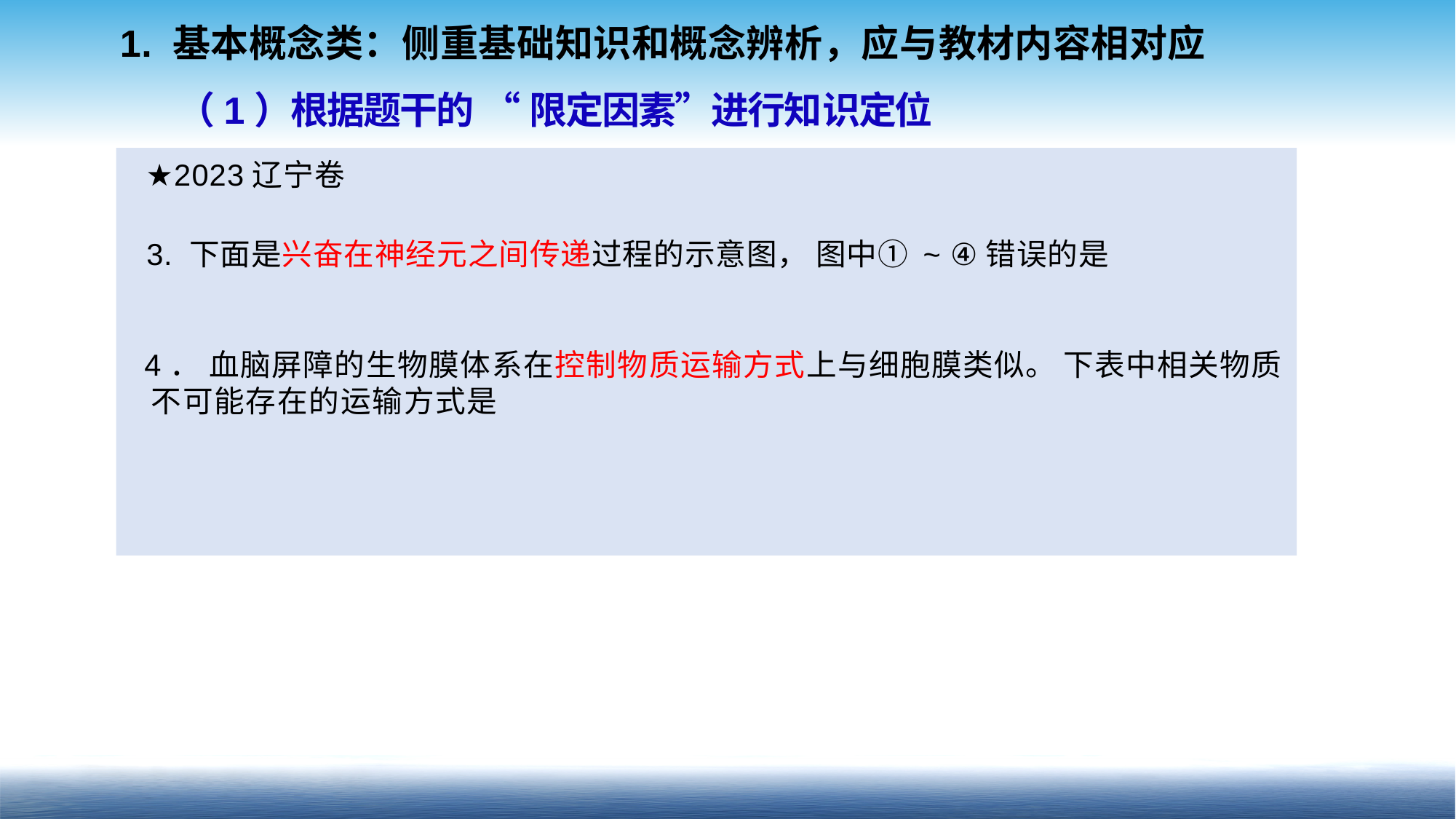

1. 基本概念类：侧重基础知识和概念辨析，应与教材内容相对应
（1）根据题干的 “ 限定因素”进行知识定位
★2023辽宁卷

3. 下面是兴奋在神经元之间传递过程的示意图， 图中① ~ ④错误的是

4． 血脑屏障的生物膜体系在控制物质运输方式上与细胞膜类似。 下表中相关物质   不可能存在的运输方式是